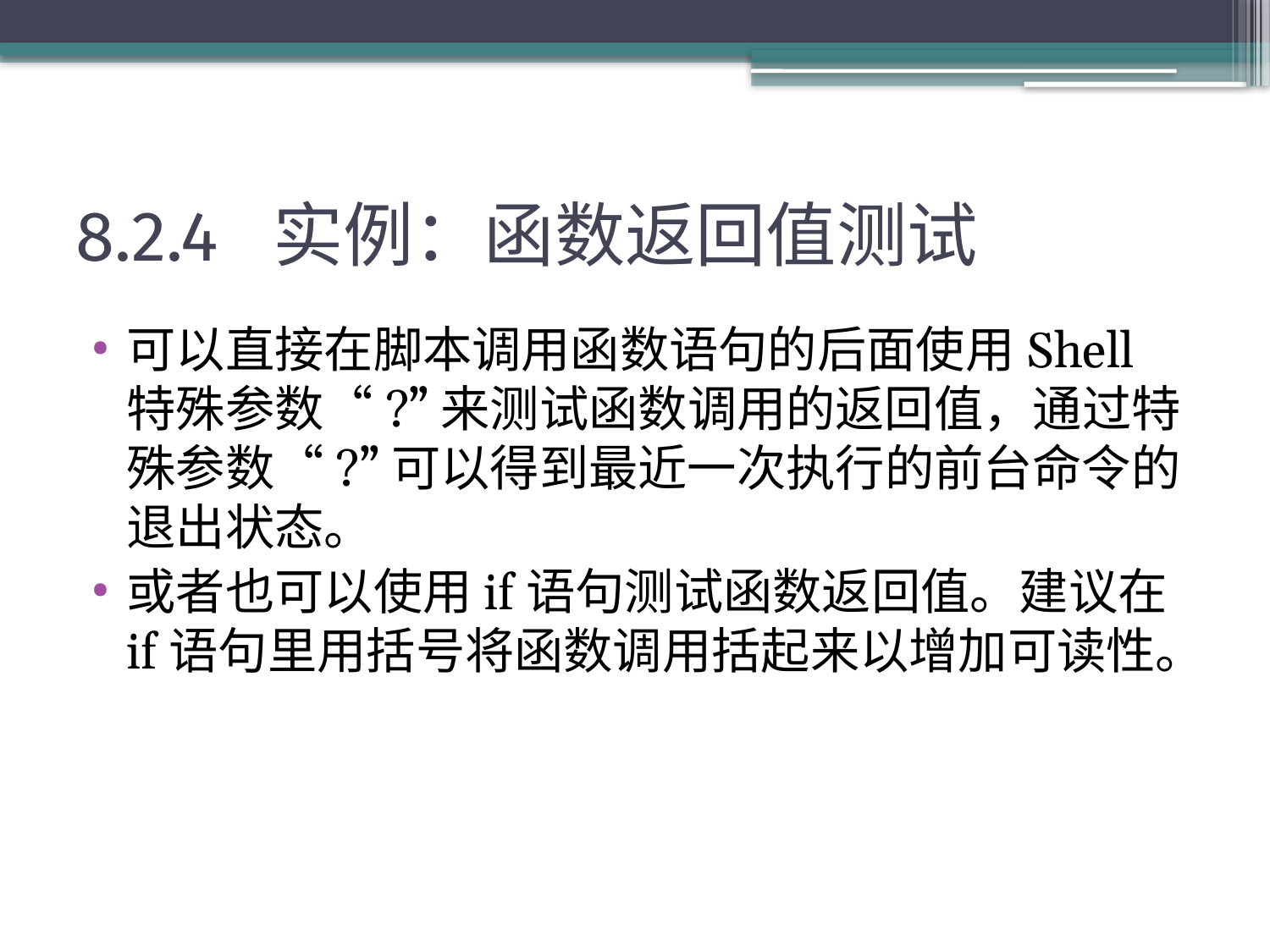

# 8.2.4  实例：函数返回值测试
可以直接在脚本调用函数语句的后面使用Shell特殊参数“?”来测试函数调用的返回值，通过特殊参数“?”可以得到最近一次执行的前台命令的退出状态。
或者也可以使用if语句测试函数返回值。建议在if语句里用括号将函数调用括起来以增加可读性。